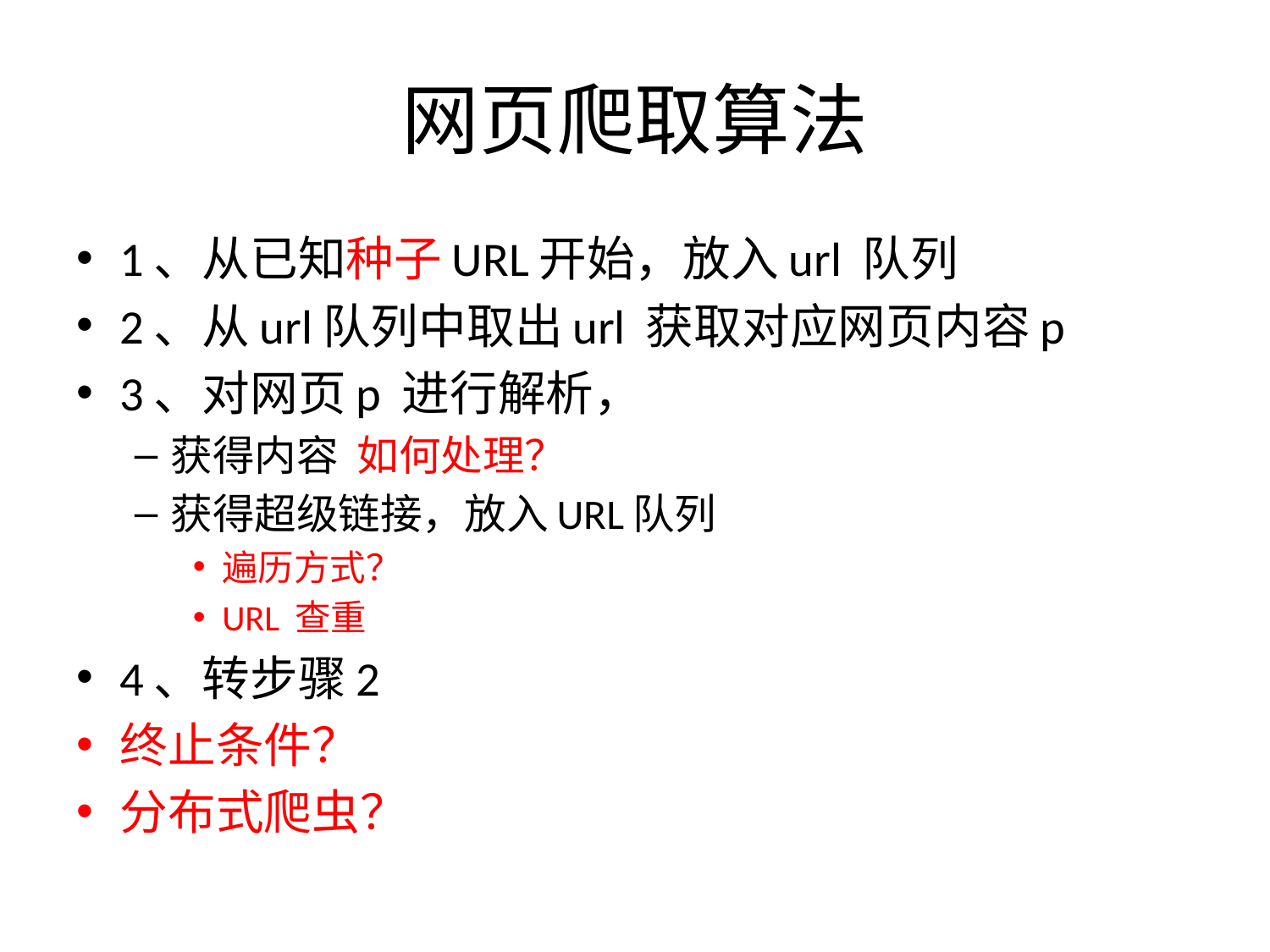

# 网页爬取算法
1、从已知种子URL开始，放入url 队列
2、从url队列中取出url 获取对应网页内容p
3、对网页p 进行解析，
获得内容  如何处理？
获得超级链接，放入URL队列
遍历方式？
URL 查重
4、转步骤2
终止条件？
分布式爬虫？